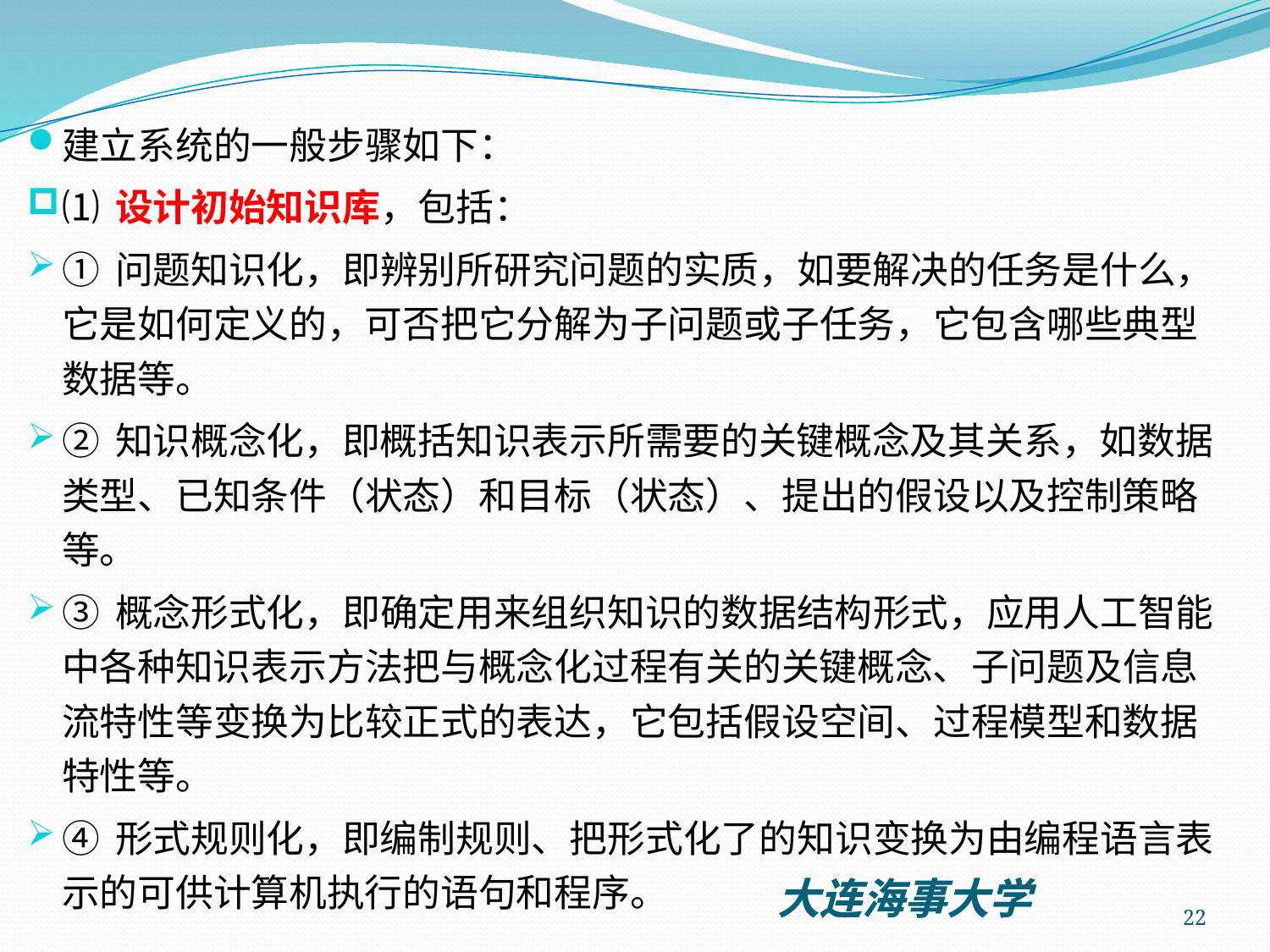

建立系统的一般步骤如下：
⑴ 设计初始知识库，包括：
① 问题知识化，即辨别所研究问题的实质，如要解决的任务是什么，它是如何定义的，可否把它分解为子问题或子任务，它包含哪些典型数据等。
② 知识概念化，即概括知识表示所需要的关键概念及其关系，如数据类型、已知条件（状态）和目标（状态）、提出的假设以及控制策略等。
③ 概念形式化，即确定用来组织知识的数据结构形式，应用人工智能中各种知识表示方法把与概念化过程有关的关键概念、子问题及信息流特性等变换为比较正式的表达，它包括假设空间、过程模型和数据特性等。
④ 形式规则化，即编制规则、把形式化了的知识变换为由编程语言表示的可供计算机执行的语句和程序。
22